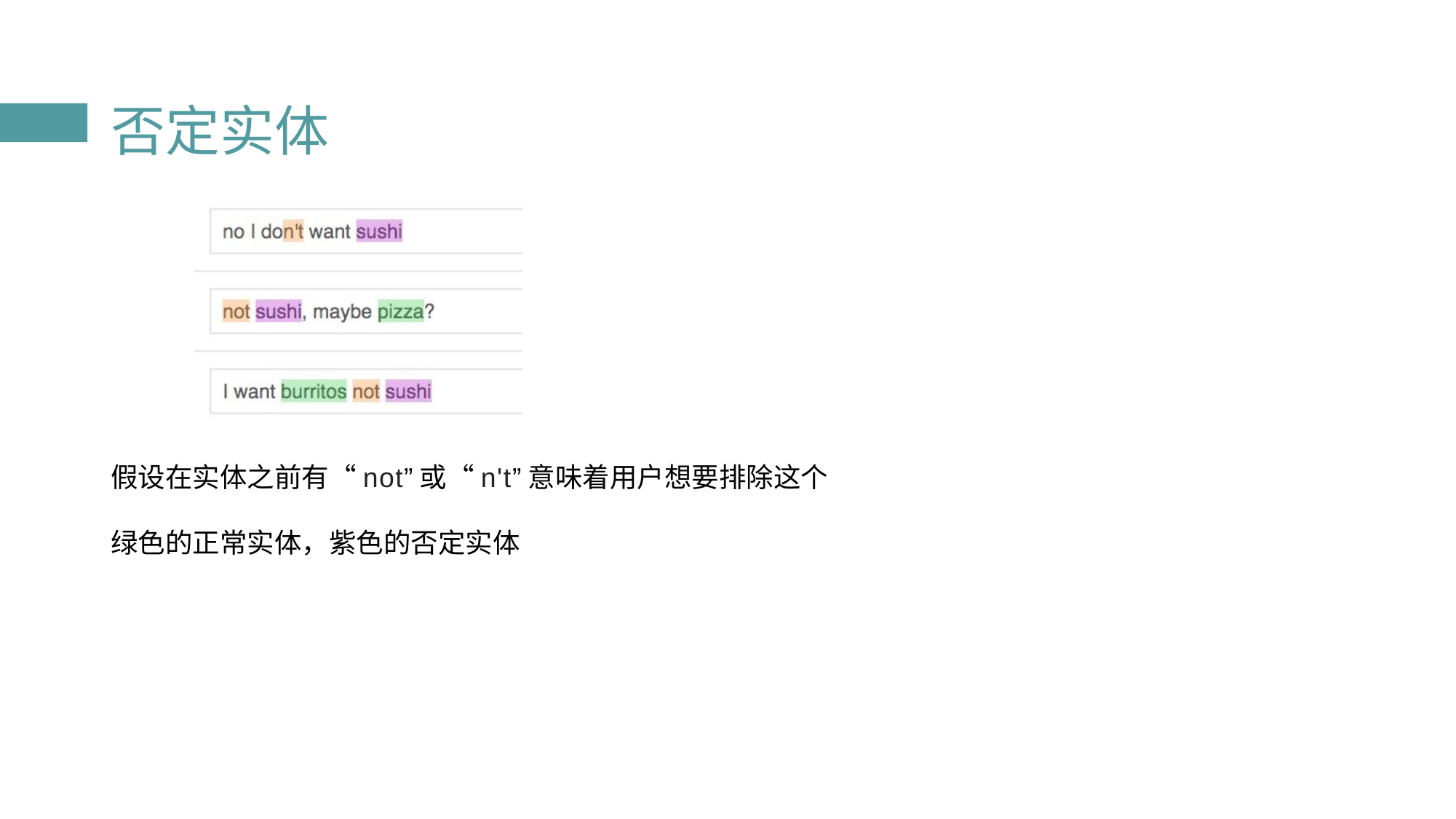

# 否定实体

假设在实体之前有“not”或“n't”意味着用户想要排除这个

绿色的正常实体，紫色的否定实体